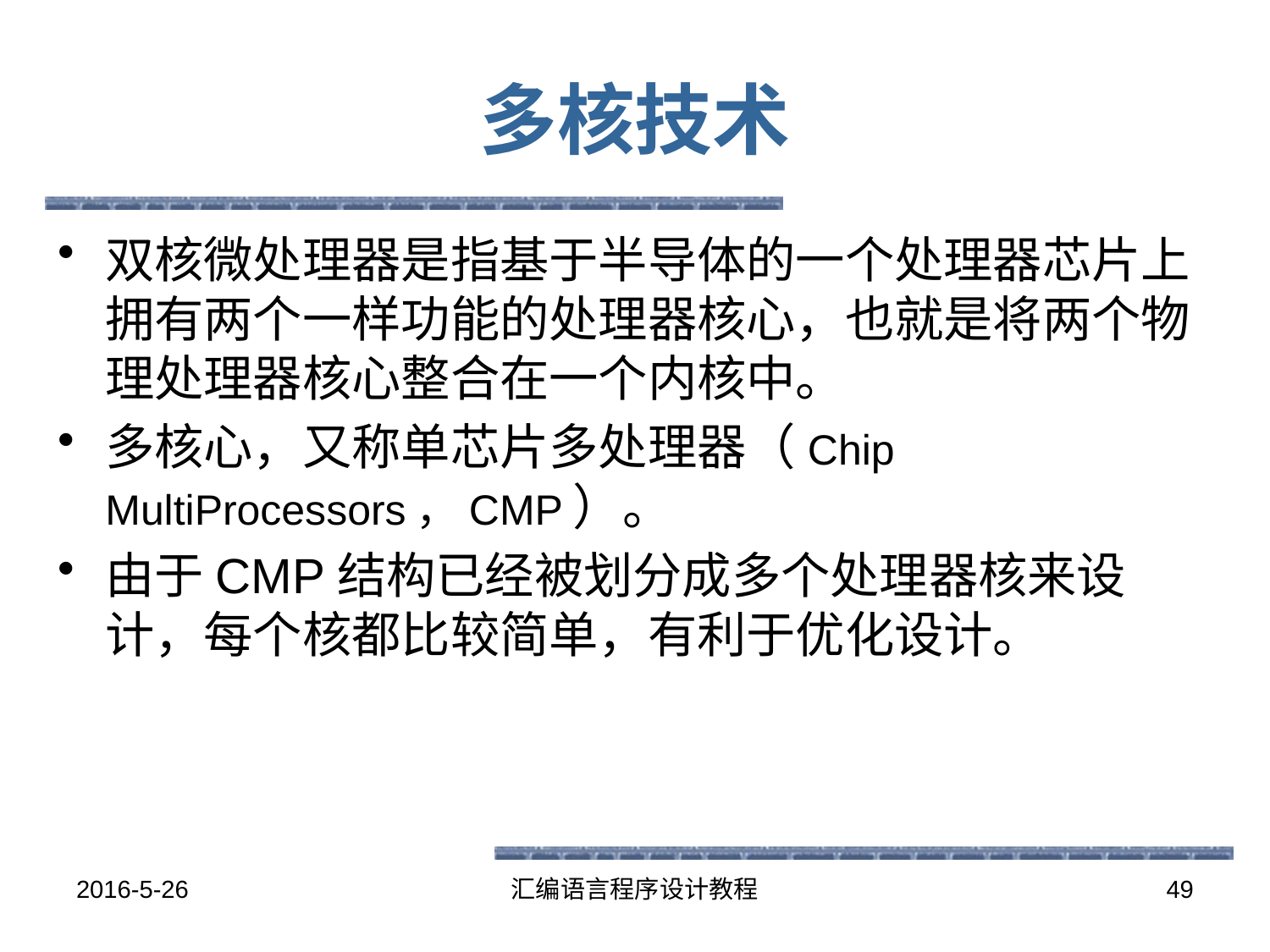

# 多核技术
双核微处理器是指基于半导体的一个处理器芯片上拥有两个一样功能的处理器核心，也就是将两个物理处理器核心整合在一个内核中。
多核心，又称单芯片多处理器（Chip MultiProcessors，CMP）。
由于CMP结构已经被划分成多个处理器核来设计，每个核都比较简单，有利于优化设计。
2016-5-26
汇编语言程序设计教程
49